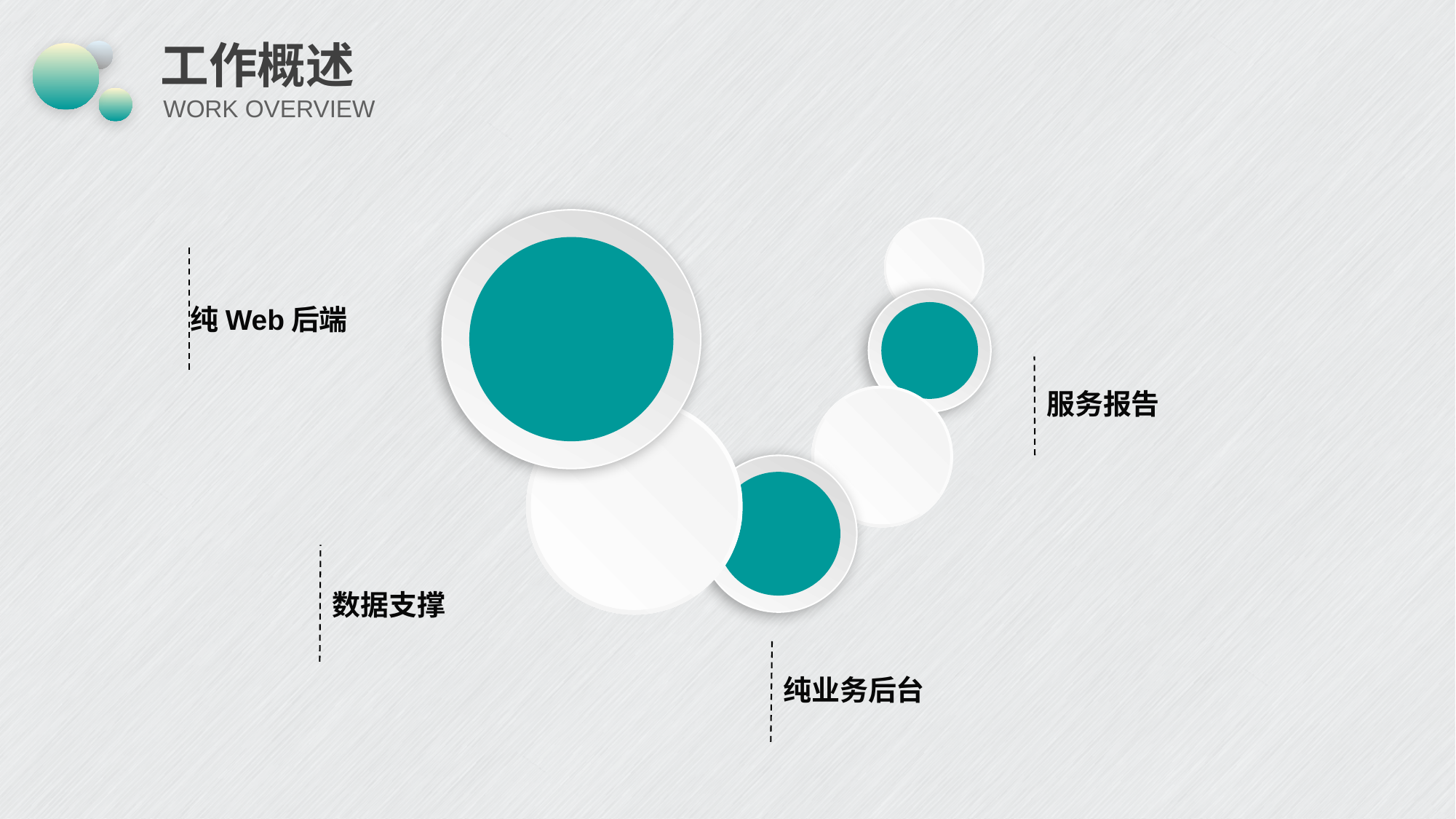

# 工作概述
WORK OVERVIEW

纯Web后端
服务报告

数据支撑
纯业务后台